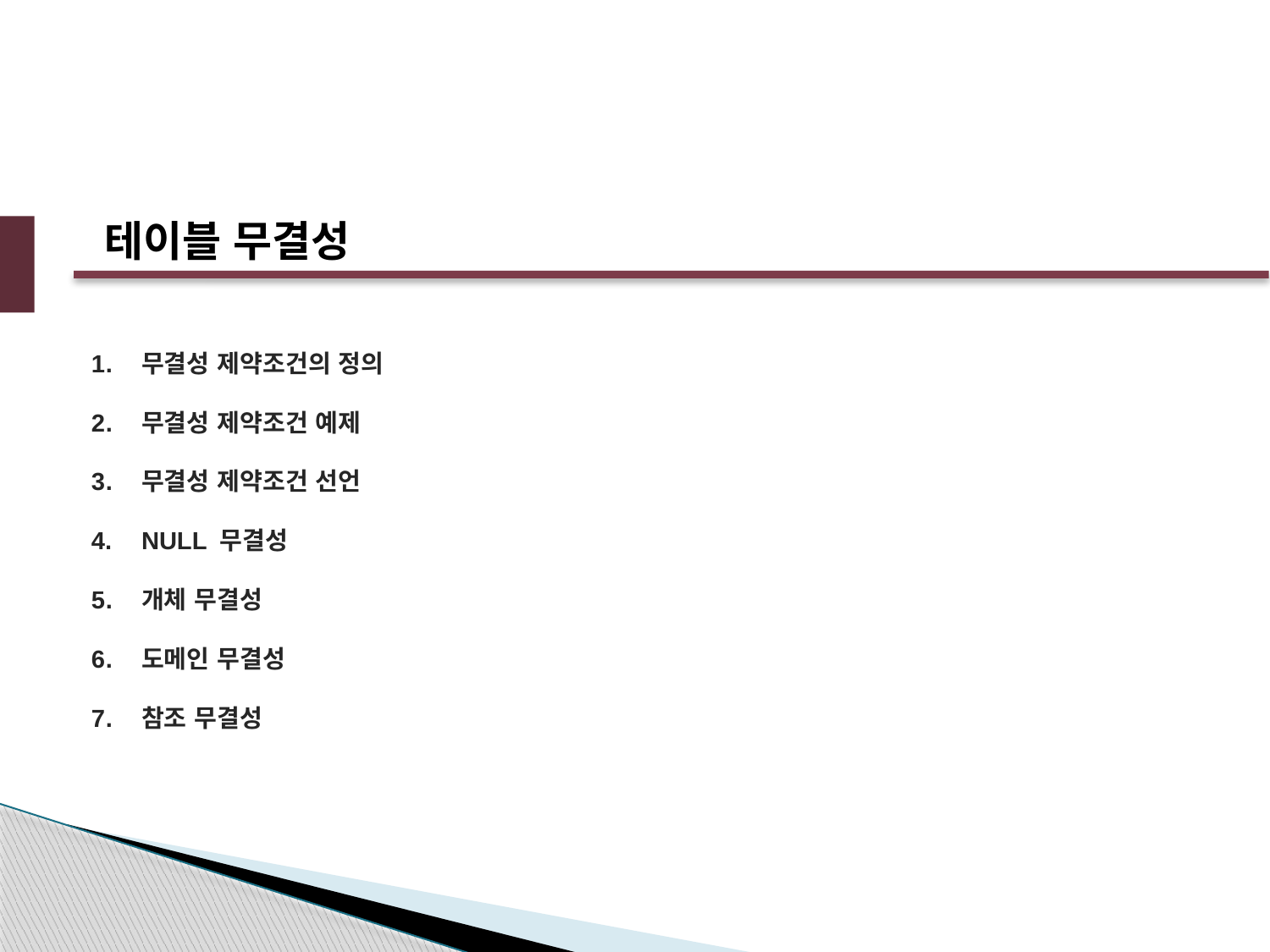

테이블 무결성

무결성 제약조건의 정의
무결성 제약조건 예제
무결성 제약조건 선언
NULL 무결성
개체 무결성
도메인 무결성
참조 무결성